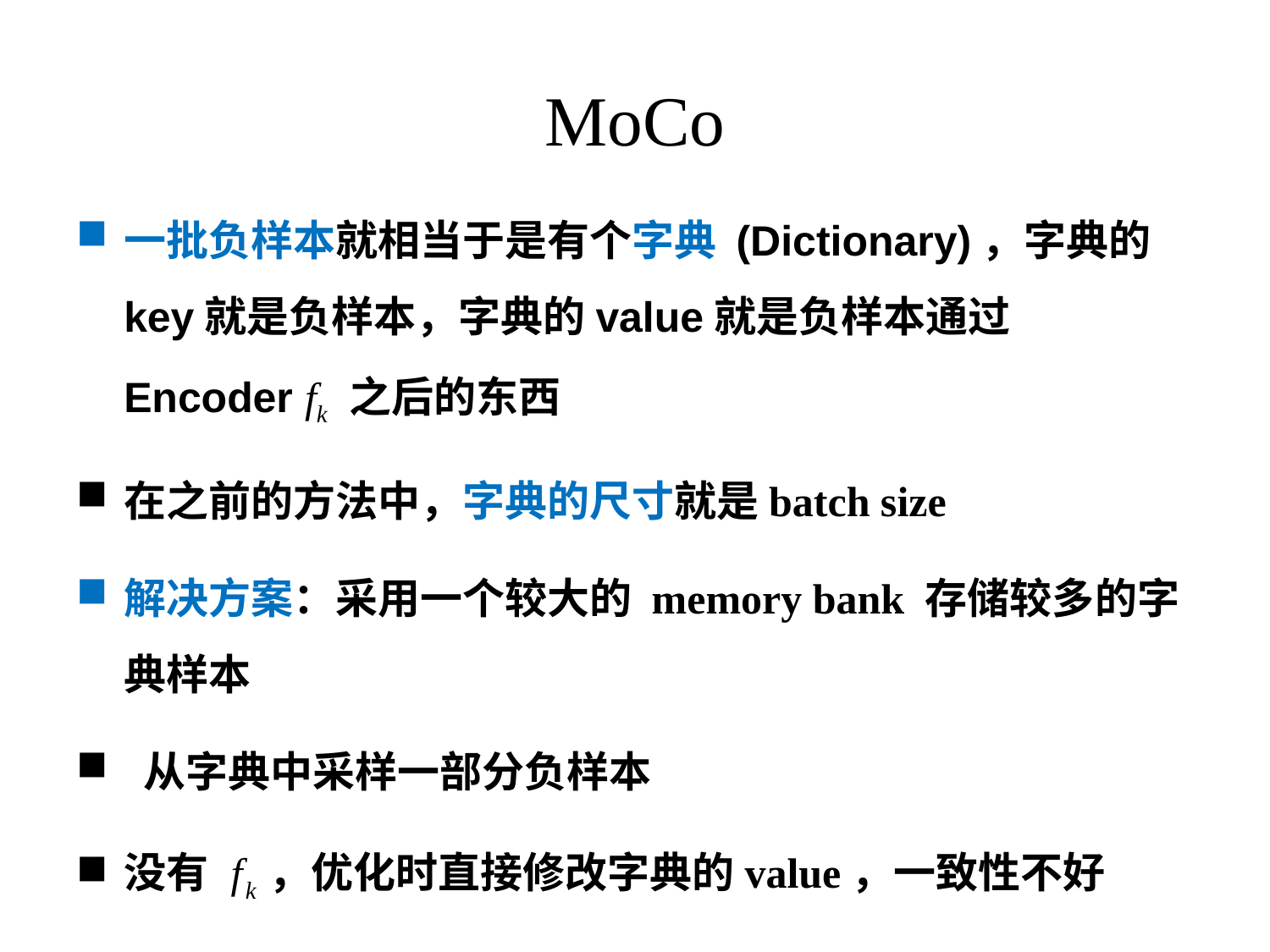

# MoCo
一批负样本就相当于是有个字典 (Dictionary)，字典的key就是负样本，字典的value就是负样本通过 Encoder fk 之后的东西
在之前的方法中，字典的尺寸就是batch size
解决方案：采用一个较大的 memory bank 存储较多的字典样本
 从字典中采样一部分负样本
没有 fk，优化时直接修改字典的value，一致性不好